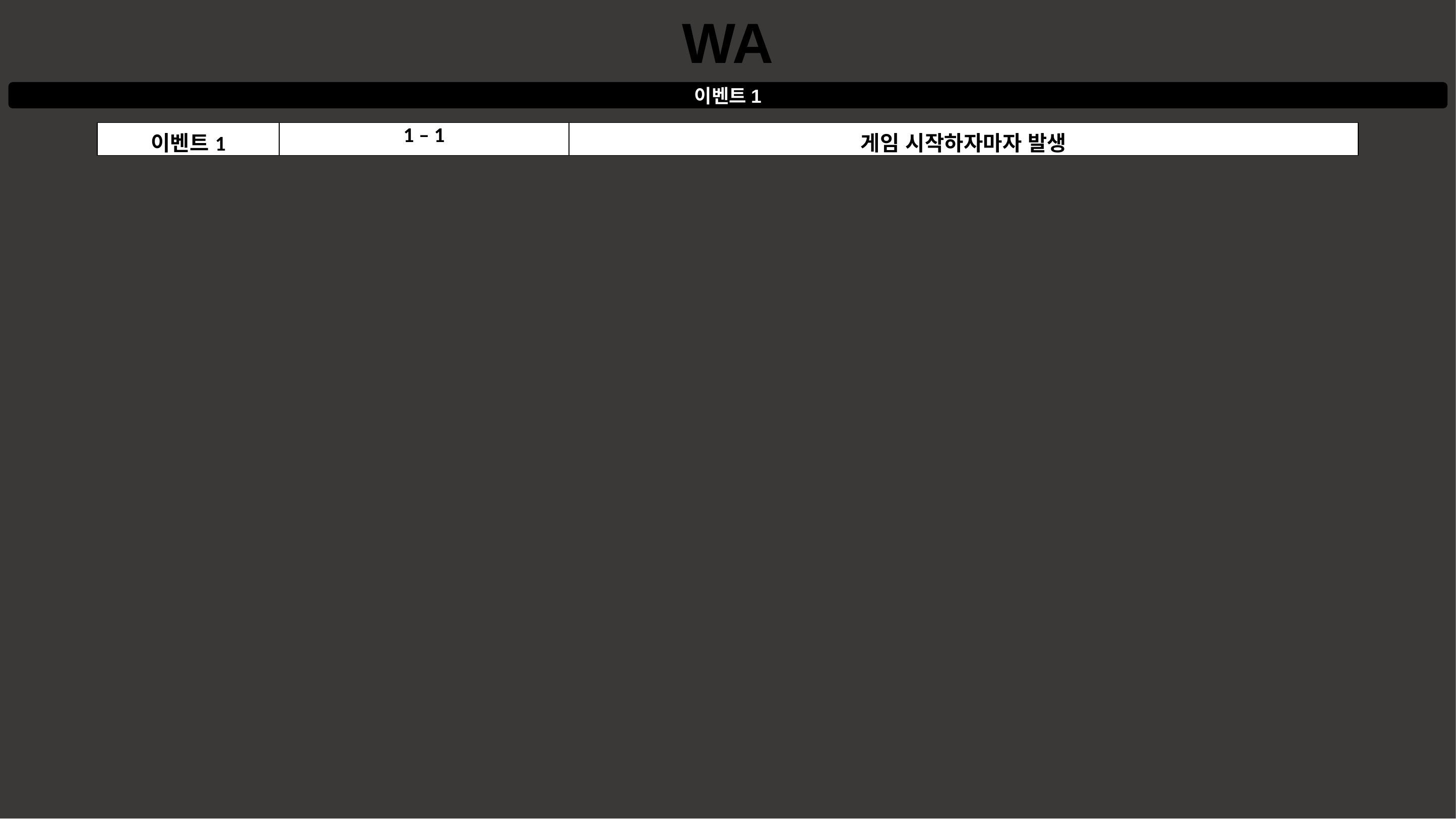

WA
이벤트1
| 이벤트1 | 1 – 1 | 게임 시작하자마자 발생 |
| --- | --- | --- |